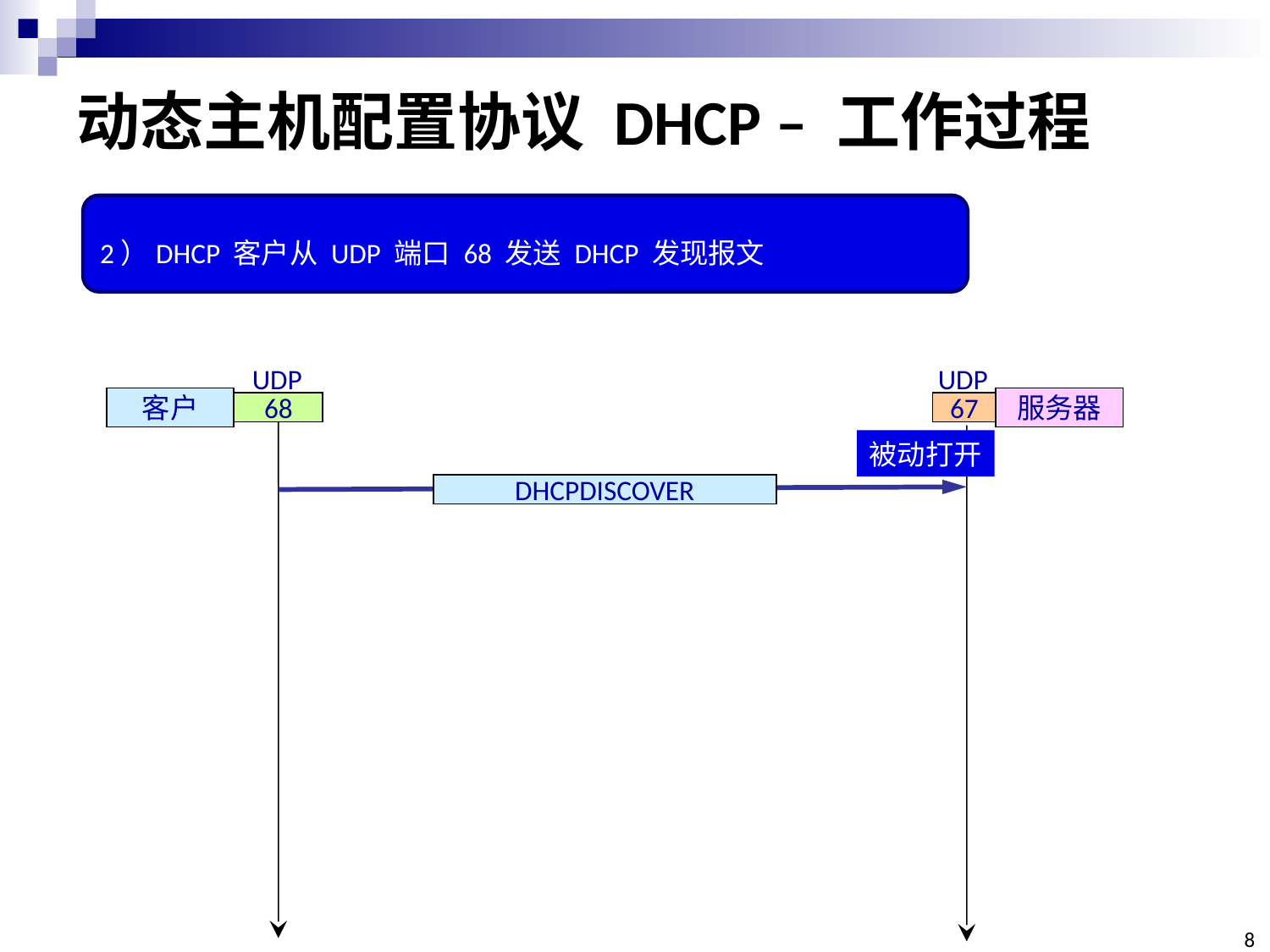

# 动态主机配置协议 DHCP – 工作过程
2）DHCP 客户从 UDP 端口 68 发送 DHCP 发现报文
UDP
UDP
客户
服务器
68
67

被动打开
DHCPDISCOVER

8